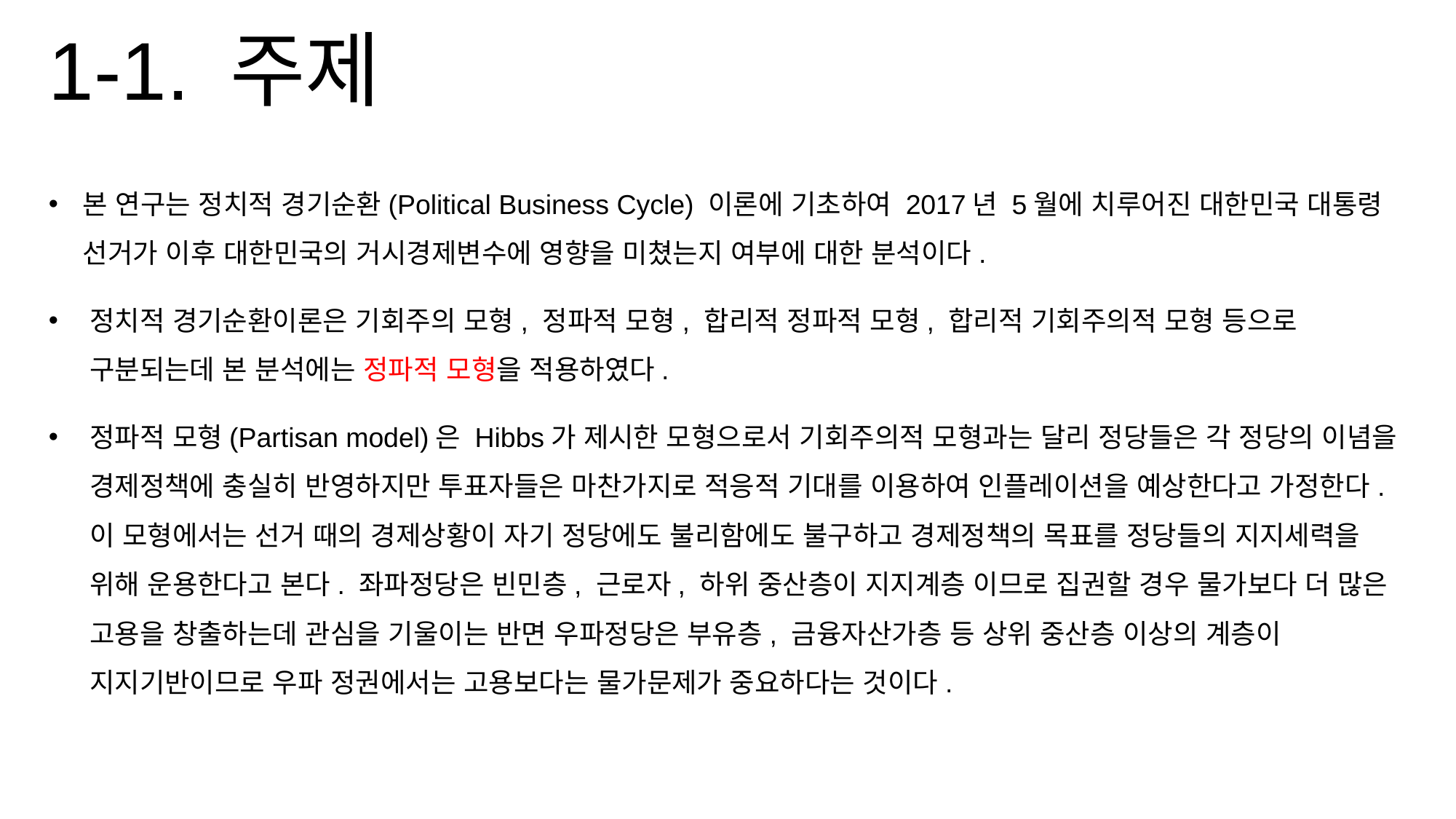

# 1-1. 주제
본 연구는 정치적 경기순환(Political Business Cycle) 이론에 기초하여 2017년 5월에 치루어진 대한민국 대통령 선거가 이후 대한민국의 거시경제변수에 영향을 미쳤는지 여부에 대한 분석이다.
정치적 경기순환이론은 기회주의 모형, 정파적 모형, 합리적 정파적 모형, 합리적 기회주의적 모형 등으로 구분되는데 본 분석에는 정파적 모형을 적용하였다.
정파적 모형(Partisan model)은 Hibbs가 제시한 모형으로서 기회주의적 모형과는 달리 정당들은 각 정당의 이념을 경제정책에 충실히 반영하지만 투표자들은 마찬가지로 적응적 기대를 이용하여 인플레이션을 예상한다고 가정한다. 이 모형에서는 선거 때의 경제상황이 자기 정당에도 불리함에도 불구하고 경제정책의 목표를 정당들의 지지세력을 위해 운용한다고 본다. 좌파정당은 빈민층, 근로자, 하위 중산층이 지지계층 이므로 집권할 경우 물가보다 더 많은 고용을 창출하는데 관심을 기울이는 반면 우파정당은 부유층, 금융자산가층 등 상위 중산층 이상의 계층이 지지기반이므로 우파 정권에서는 고용보다는 물가문제가 중요하다는 것이다.